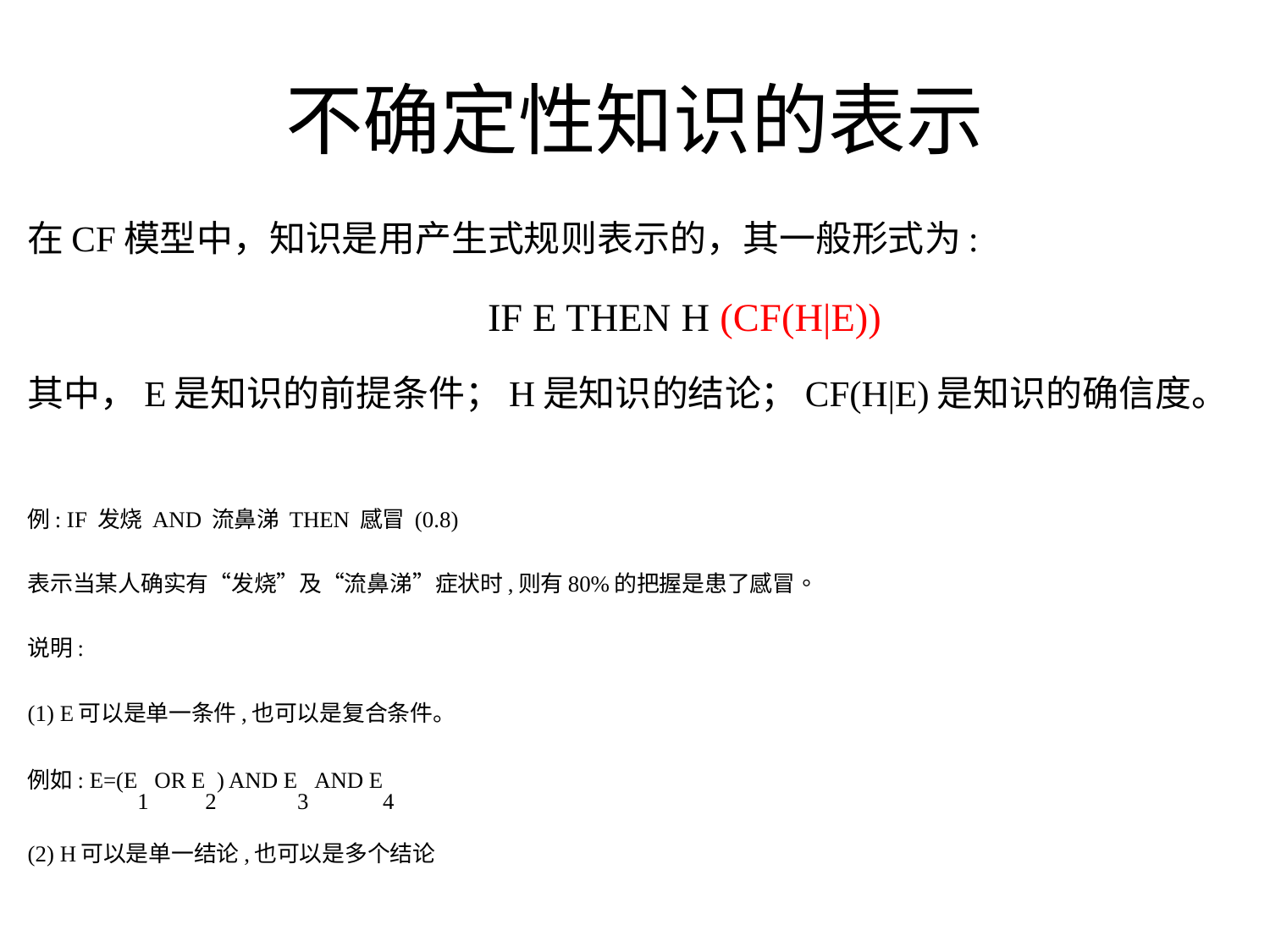

# 不确定性知识的表示
在CF模型中，知识是用产生式规则表示的，其一般形式为:
 	IF E THEN H (CF(H|E))
其中，E是知识的前提条件；H是知识的结论；CF(H|E)是知识的确信度。

例: IF 发烧 AND 流鼻涕 THEN 感冒 (0.8)
表示当某人确实有“发烧”及“流鼻涕”症状时,则有80%的把握是患了感冒。
说明:
(1) E可以是单一条件,也可以是复合条件。
例如: E=(E1 OR E2) AND E3 AND E4
(2) H可以是单一结论,也可以是多个结论